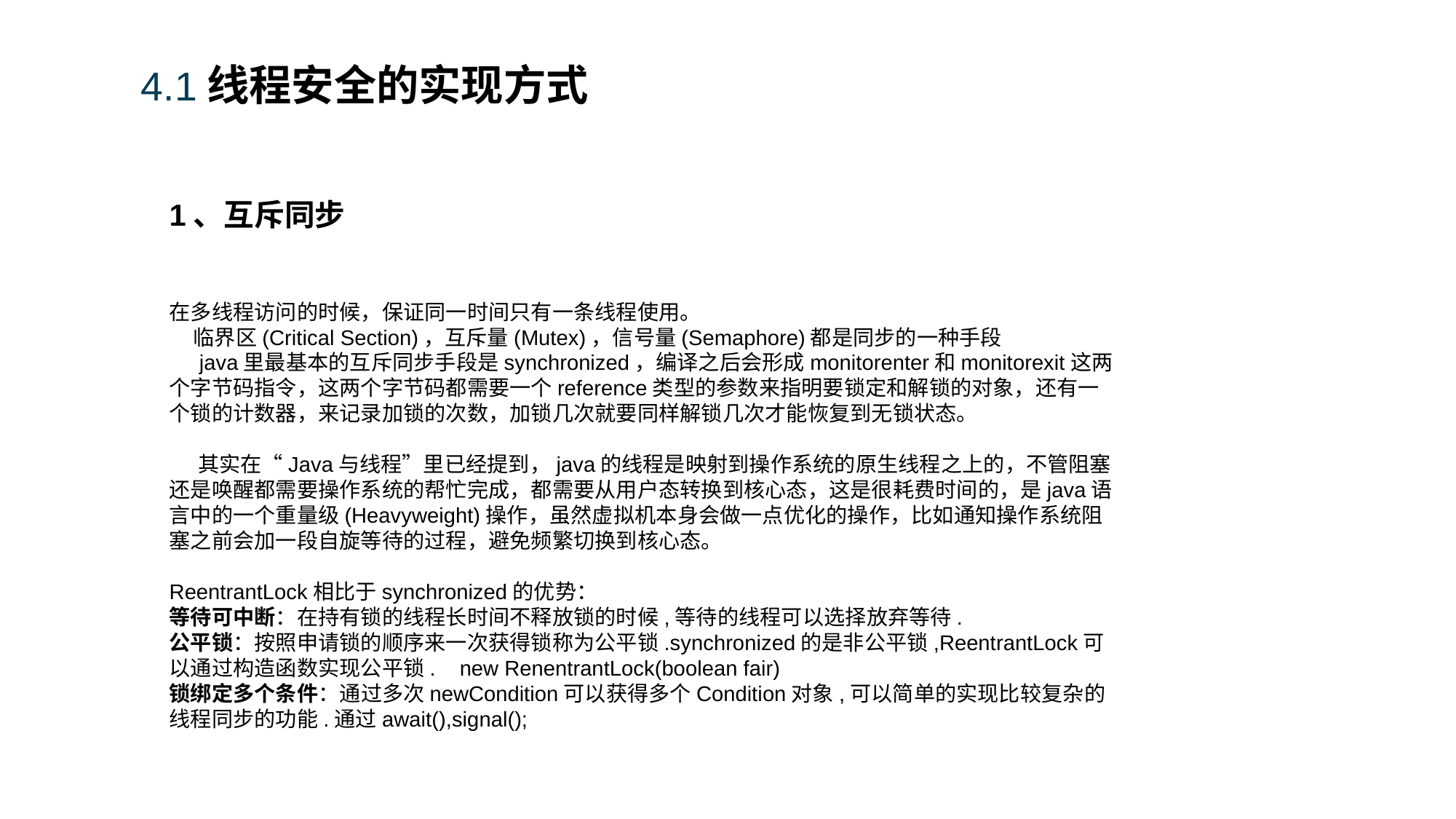

4.1线程安全的实现方式
1、互斥同步
在多线程访问的时候，保证同一时间只有一条线程使用。
    临界区(Critical Section)，互斥量(Mutex)，信号量(Semaphore)都是同步的一种手段
     java里最基本的互斥同步手段是synchronized，编译之后会形成monitorenter和monitorexit这两个字节码指令，这两个字节码都需要一个reference类型的参数来指明要锁定和解锁的对象，还有一个锁的计数器，来记录加锁的次数，加锁几次就要同样解锁几次才能恢复到无锁状态。

     其实在“Java与线程”里已经提到，java的线程是映射到操作系统的原生线程之上的，不管阻塞还是唤醒都需要操作系统的帮忙完成，都需要从用户态转换到核心态，这是很耗费时间的，是java语言中的一个重量级(Heavyweight)操作，虽然虚拟机本身会做一点优化的操作，比如通知操作系统阻塞之前会加一段自旋等待的过程，避免频繁切换到核心态。

ReentrantLock相比于synchronized的优势：
等待可中断：在持有锁的线程长时间不释放锁的时候,等待的线程可以选择放弃等待.
公平锁：按照申请锁的顺序来一次获得锁称为公平锁.synchronized的是非公平锁,ReentrantLock可以通过构造函数实现公平锁.    new RenentrantLock(boolean fair)
锁绑定多个条件：通过多次newCondition可以获得多个Condition对象,可以简单的实现比较复杂的线程同步的功能.通过await(),signal();